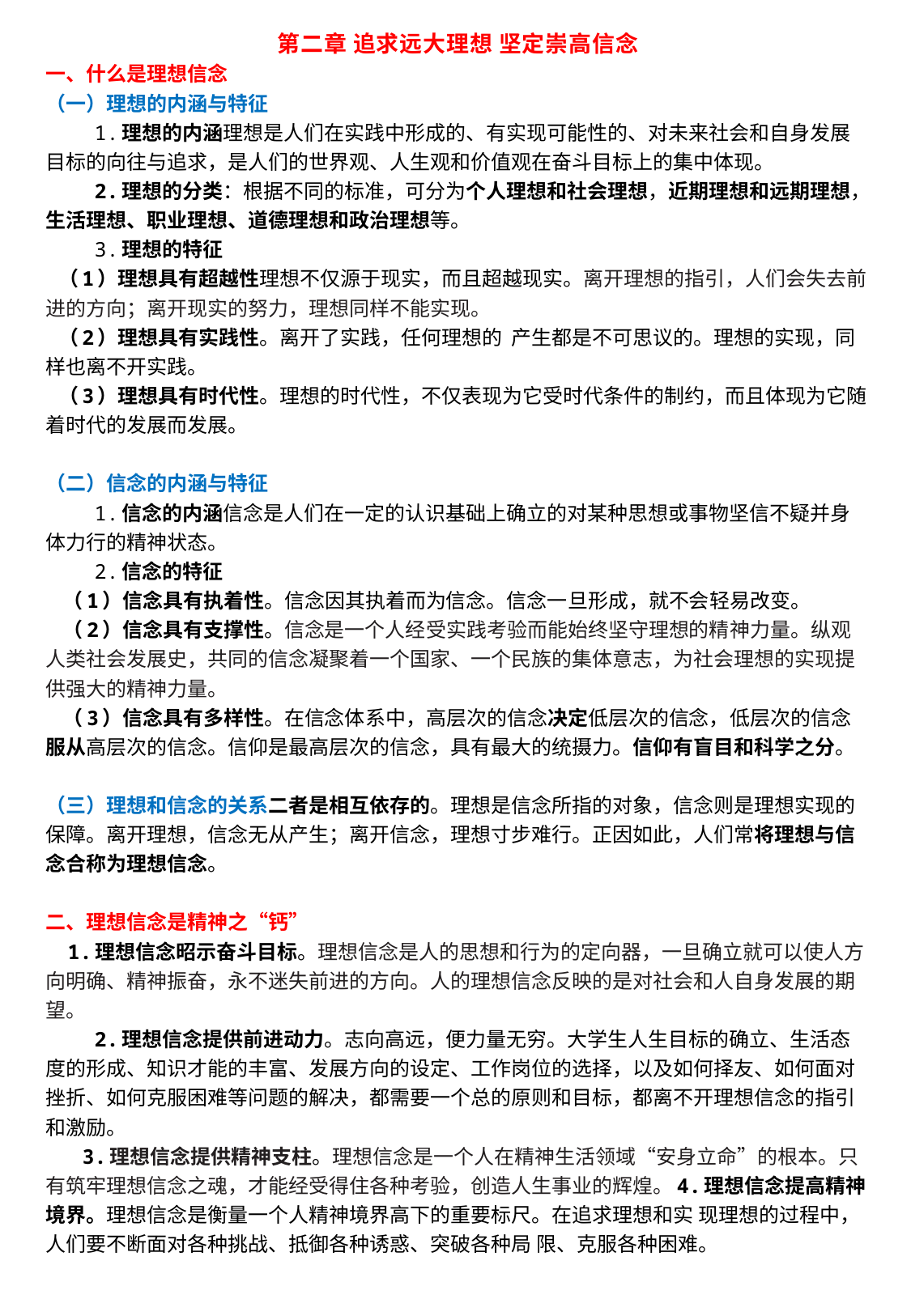

第二章 追求远大理想 坚定崇高信念
一、什么是理想信念
（一）理想的内涵与特征
    1.理想的内涵理想是人们在实践中形成的、有实现可能性的、对未来社会和自身发展目标的向往与追求，是人们的世界观、人生观和价值观在奋斗目标上的集中体现。
    2.理想的分类：根据不同的标准，可分为个人理想和社会理想，近期理想和远期理想，生活理想、职业理想、道德理想和政治理想等。
    3.理想的特征
  （1）理想具有超越性理想不仅源于现实，而且超越现实。离开理想的指引，人们会失去前进的方向；离开现实的努力，理想同样不能实现。
  （2）理想具有实践性。离开了实践，任何理想的  产生都是不可思议的。理想的实现，同样也离不开实践。
  （3）理想具有时代性。理想的时代性，不仅表现为它受时代条件的制约，而且体现为它随着时代的发展而发展。

（二）信念的内涵与特征
    1.信念的内涵信念是人们在一定的认识基础上确立的对某种思想或事物坚信不疑并身体力行的精神状态。
    2.信念的特征
   （1）信念具有执着性。信念因其执着而为信念。信念一旦形成，就不会轻易改变。
   （2）信念具有支撑性。信念是一个人经受实践考验而能始终坚守理想的精神力量。纵观人类社会发展史，共同的信念凝聚着一个国家、一个民族的集体意志，为社会理想的实现提供强大的精神力量。
   （3）信念具有多样性。在信念体系中，高层次的信念决定低层次的信念，低层次的信念服从高层次的信念。信仰是最高层次的信念，具有最大的统摄力。信仰有盲目和科学之分。

（三）理想和信念的关系二者是相互依存的。理想是信念所指的对象，信念则是理想实现的保障。离开理想，信念无从产生；离开信念，理想寸步难行。正因如此，人们常将理想与信念合称为理想信念。
二、理想信念是精神之“钙”
    1.理想信念昭示奋斗目标。理想信念是人的思想和行为的定向器，一旦确立就可以使人方向明确、精神振奋，永不迷失前进的方向。人的理想信念反映的是对社会和人自身发展的期望。
    2.理想信念提供前进动力。志向高远，便力量无穷。大学生人生目标的确立、生活态度的形成、知识才能的丰富、发展方向的设定、工作岗位的选择，以及如何择友、如何面对挫折、如何克服困难等问题的解决，都需要一个总的原则和目标，都离不开理想信念的指引和激励。
   3.理想信念提供精神支柱。理想信念是一个人在精神生活领域“安身立命”的根本。只有筑牢理想信念之魂，才能经受得住各种考验，创造人生事业的辉煌。4.理想信念提高精神境界。理想信念是衡量一个人精神境界高下的重要标尺。在追求理想和实 现理想的过程中，人们要不断面对各种挑战、抵御各种诱惑、突破各种局 限、克服各种困难。